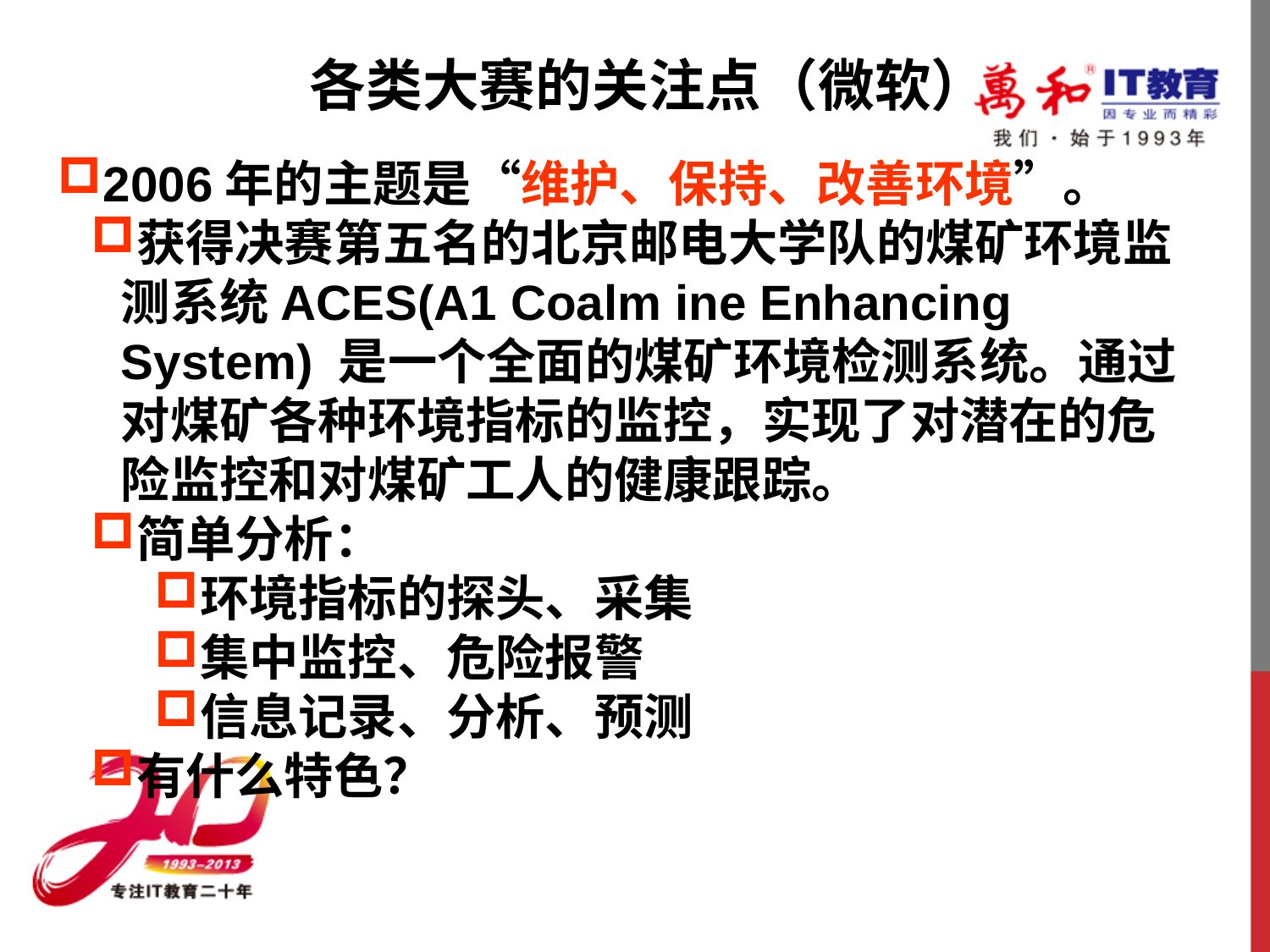

各类大赛的关注点（微软）
2006年的主题是“维护、保持、改善环境”。
获得决赛第五名的北京邮电大学队的煤矿环境监测系统ACES(A1 Coalm ine Enhancing System) 是一个全面的煤矿环境检测系统。通过对煤矿各种环境指标的监控，实现了对潜在的危险监控和对煤矿工人的健康跟踪。
简单分析：
环境指标的探头、采集
集中监控、危险报警
信息记录、分析、预测
有什么特色？